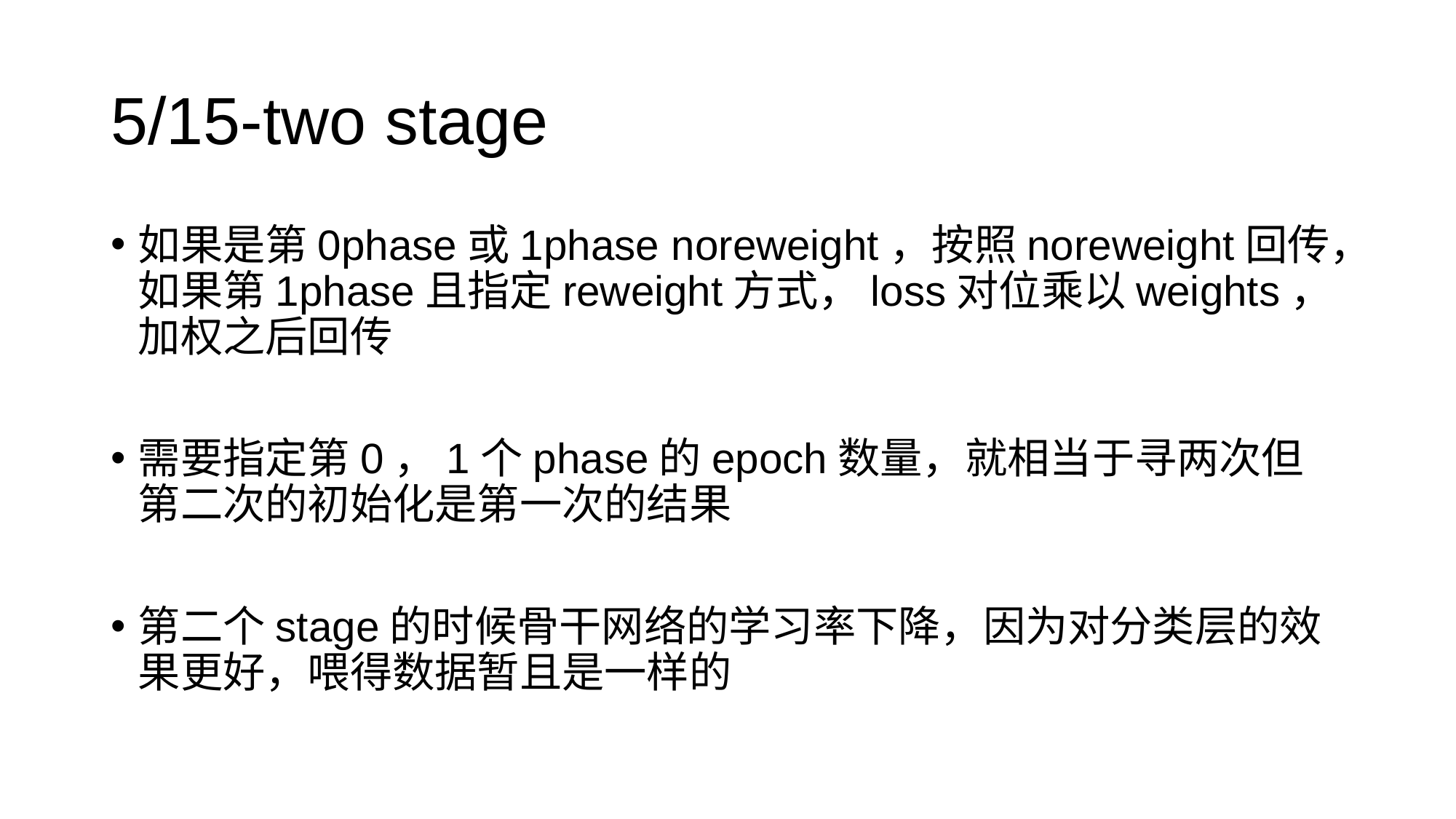

# 5/15-two stage
如果是第0phase或1phase noreweight，按照noreweight回传，如果第1phase且指定reweight方式，loss对位乘以weights，加权之后回传

需要指定第0，1个phase的epoch数量，就相当于寻两次但第二次的初始化是第一次的结果

第二个stage的时候骨干网络的学习率下降，因为对分类层的效果更好，喂得数据暂且是一样的